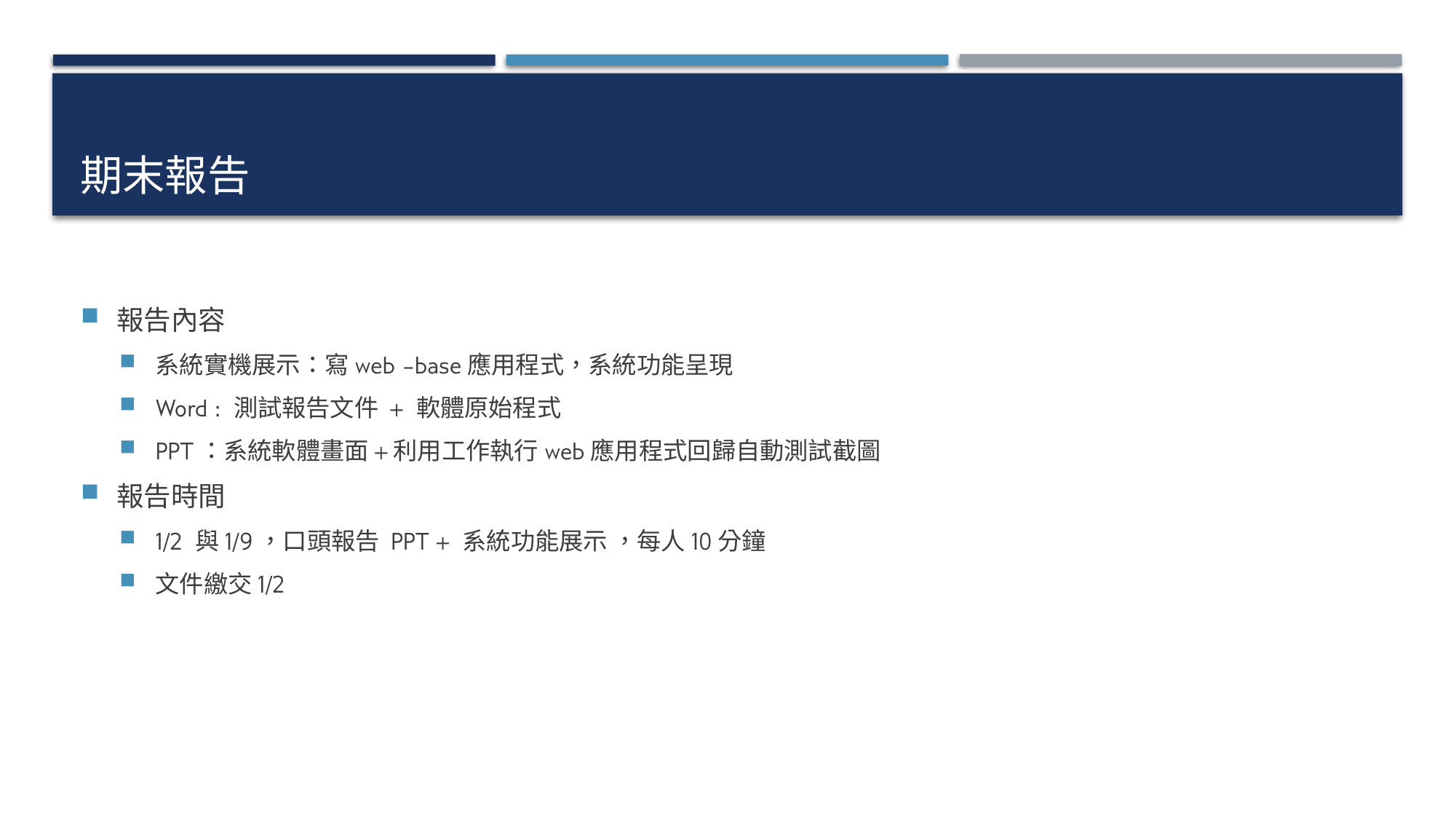

# 期末報告
報告內容
系統實機展示：寫web –base應用程式，系統功能呈現
Word : 測試報告文件 + 軟體原始程式
PPT：系統軟體畫面+利用工作執行web應用程式回歸自動測試截圖
報告時間
1/2 與1/9，口頭報告 PPT + 系統功能展示 ，每人10分鐘
文件繳交1/2